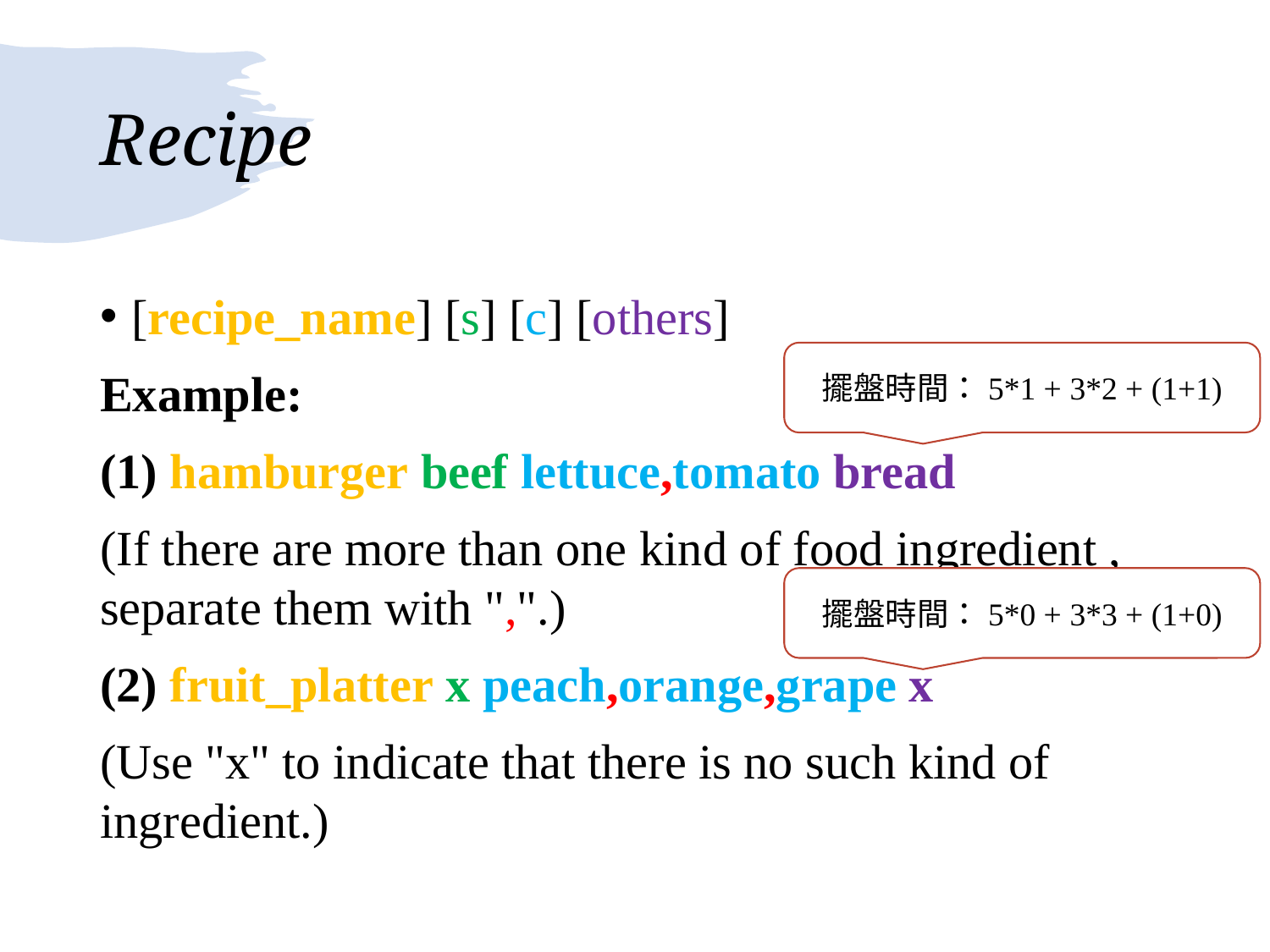

# Recipe
[recipe_name] [s] [c] [others]
Example:
(1) hamburger beef lettuce,tomato bread
(If there are more than one kind of food ingredient , separate them with ",".)
(2) fruit_platter x peach,orange,grape x
(Use "x" to indicate that there is no such kind of ingredient.)

擺盤時間：5*1 + 3*2 + (1+1)
擺盤時間：5*0 + 3*3 + (1+0)